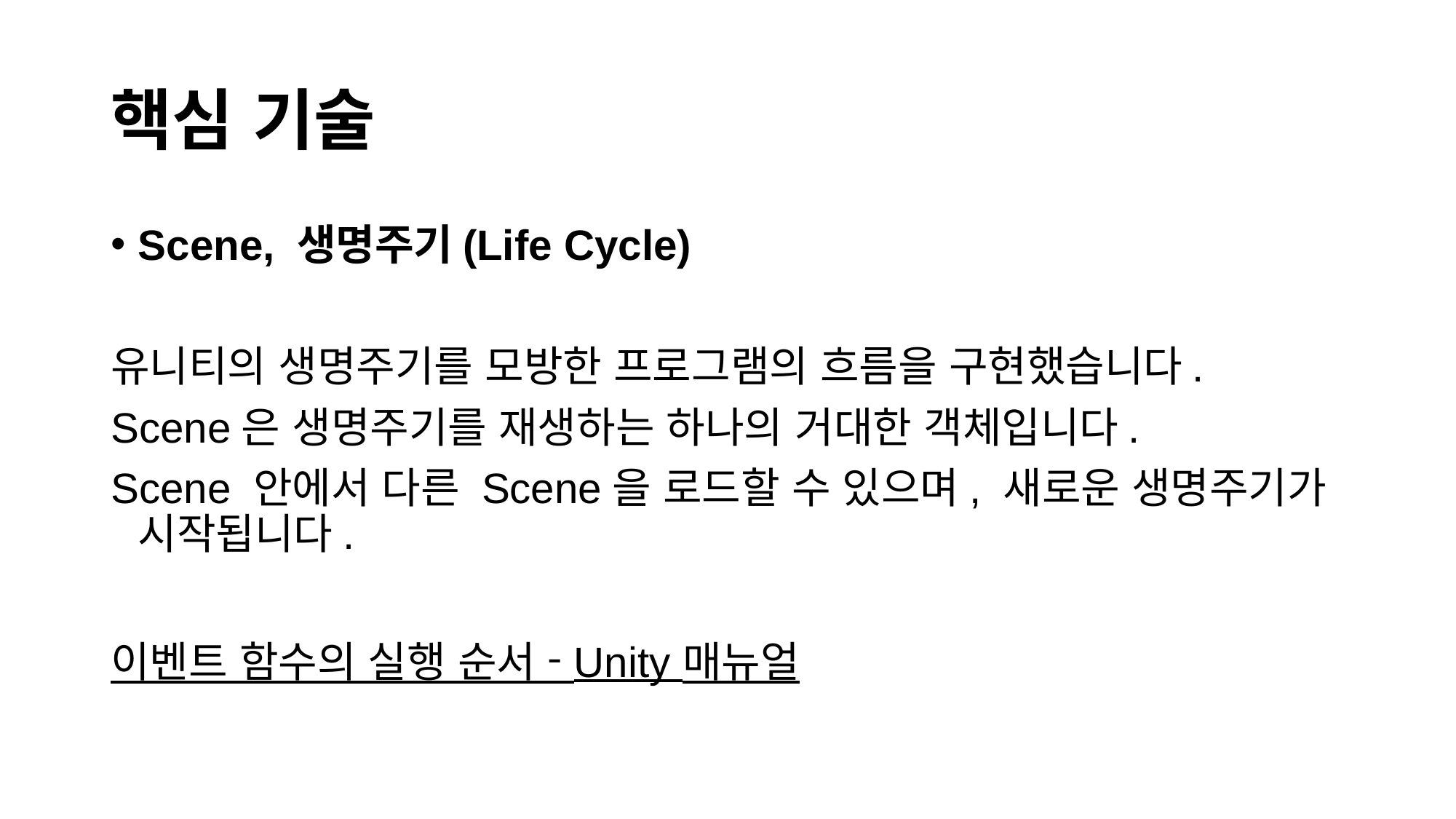

# 핵심 기술
Scene, 생명주기(Life Cycle)

유니티의 생명주기를 모방한 프로그램의 흐름을 구현했습니다.
Scene은 생명주기를 재생하는 하나의 거대한 객체입니다.
Scene 안에서 다른 Scene을 로드할 수 있으며, 새로운 생명주기가 시작됩니다.

이벤트 함수의 실행 순서 - Unity 매뉴얼